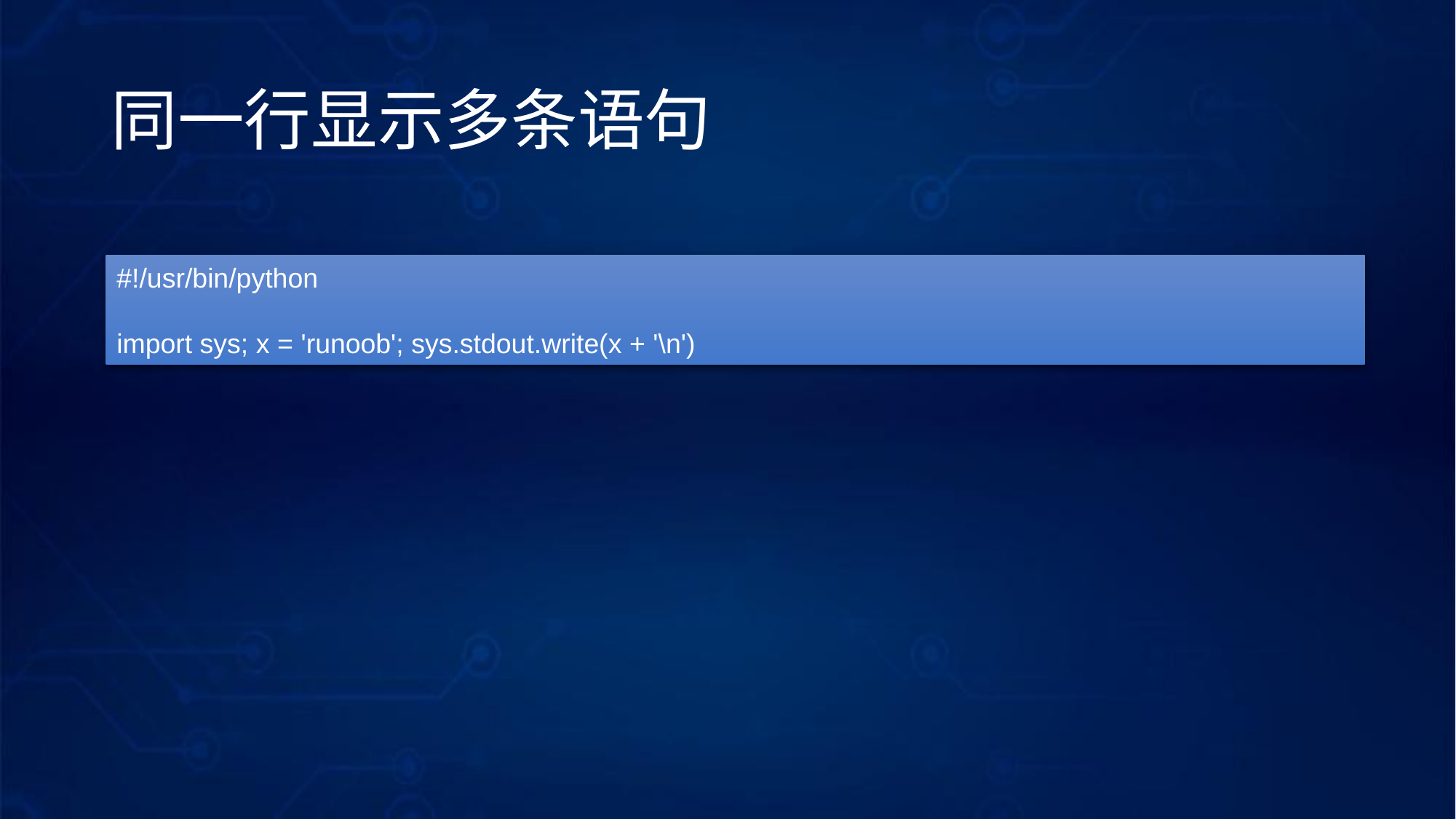

# 同一行显示多条语句
#!/usr/bin/python

import sys; x = 'runoob'; sys.stdout.write(x + '\n')